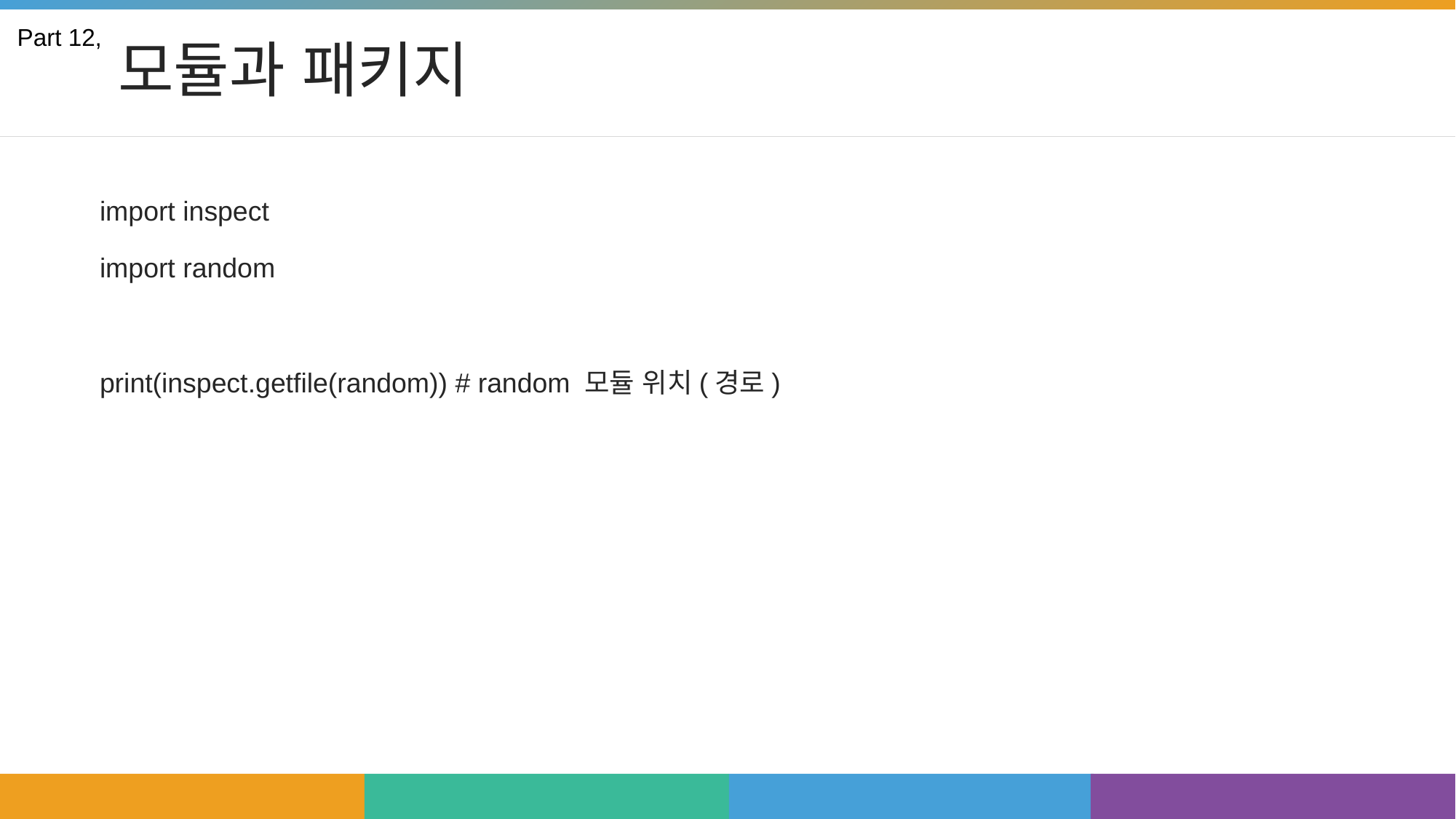

# 모듈과 패키지
Part 12,
import inspect
import random

print(inspect.getfile(random)) # random 모듈 위치(경로)